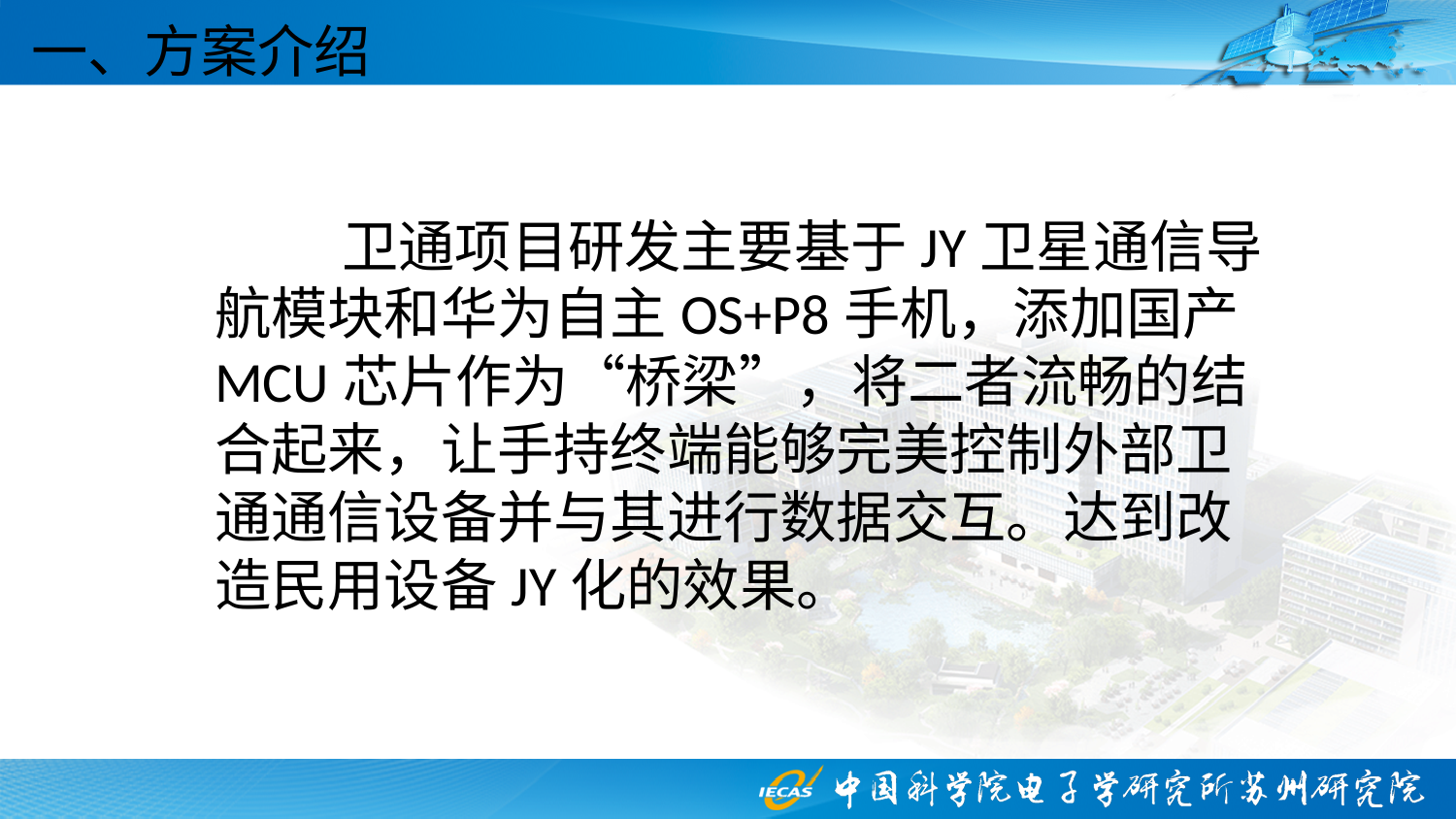

一、方案介绍
         卫通项目研发主要基于JY卫星通信导航模块和华为自主OS+P8手机，添加国产MCU芯片作为“桥梁”，将二者流畅的结合起来，让手持终端能够完美控制外部卫通通信设备并与其进行数据交互。达到改造民用设备JY化的效果。